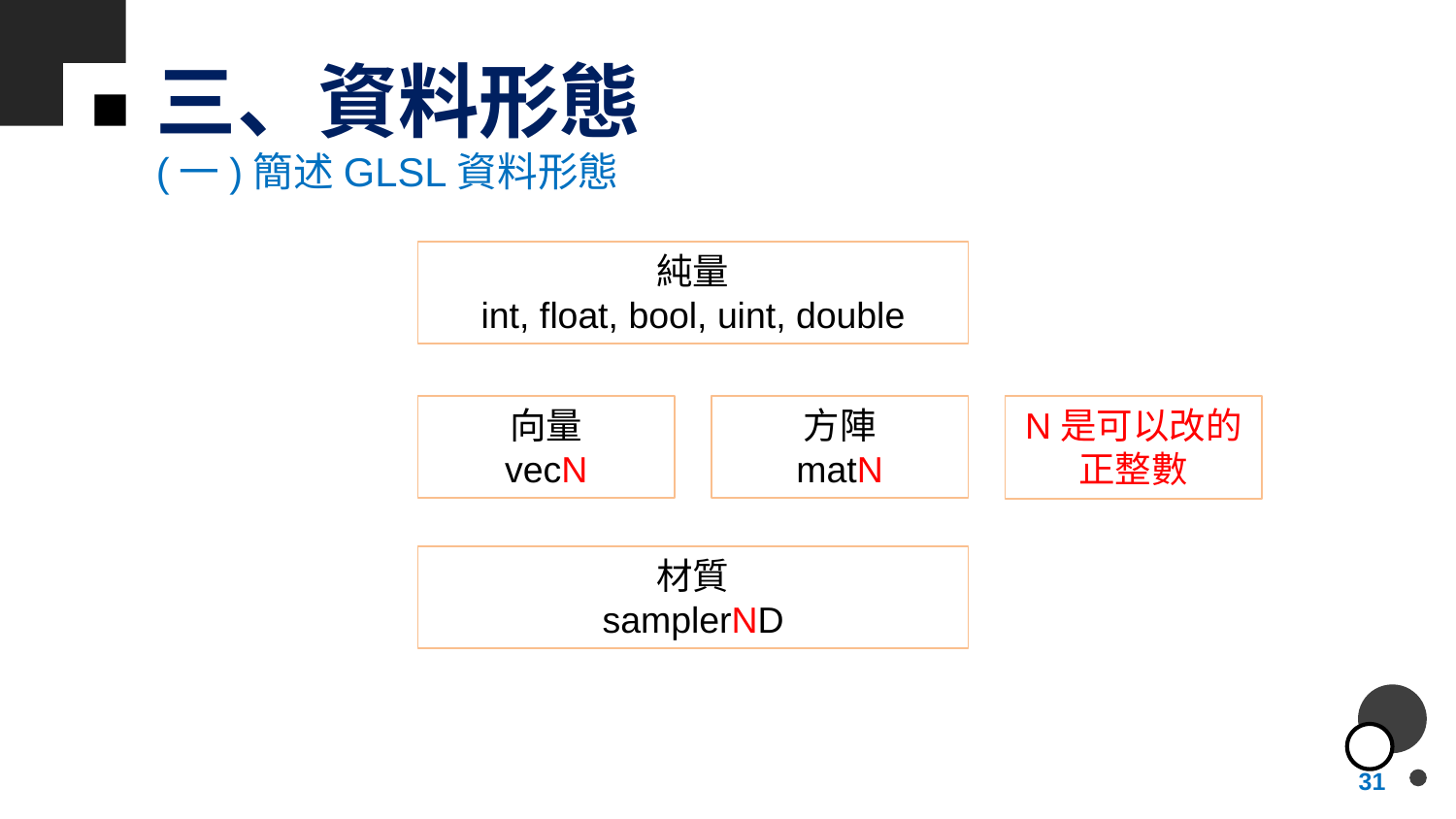

# 三、資料形態
(一)簡述GLSL資料形態
純量
int, float, bool, uint, double
向量
vecN
方陣
matN
N是可以改的正整數
材質
samplerND

31